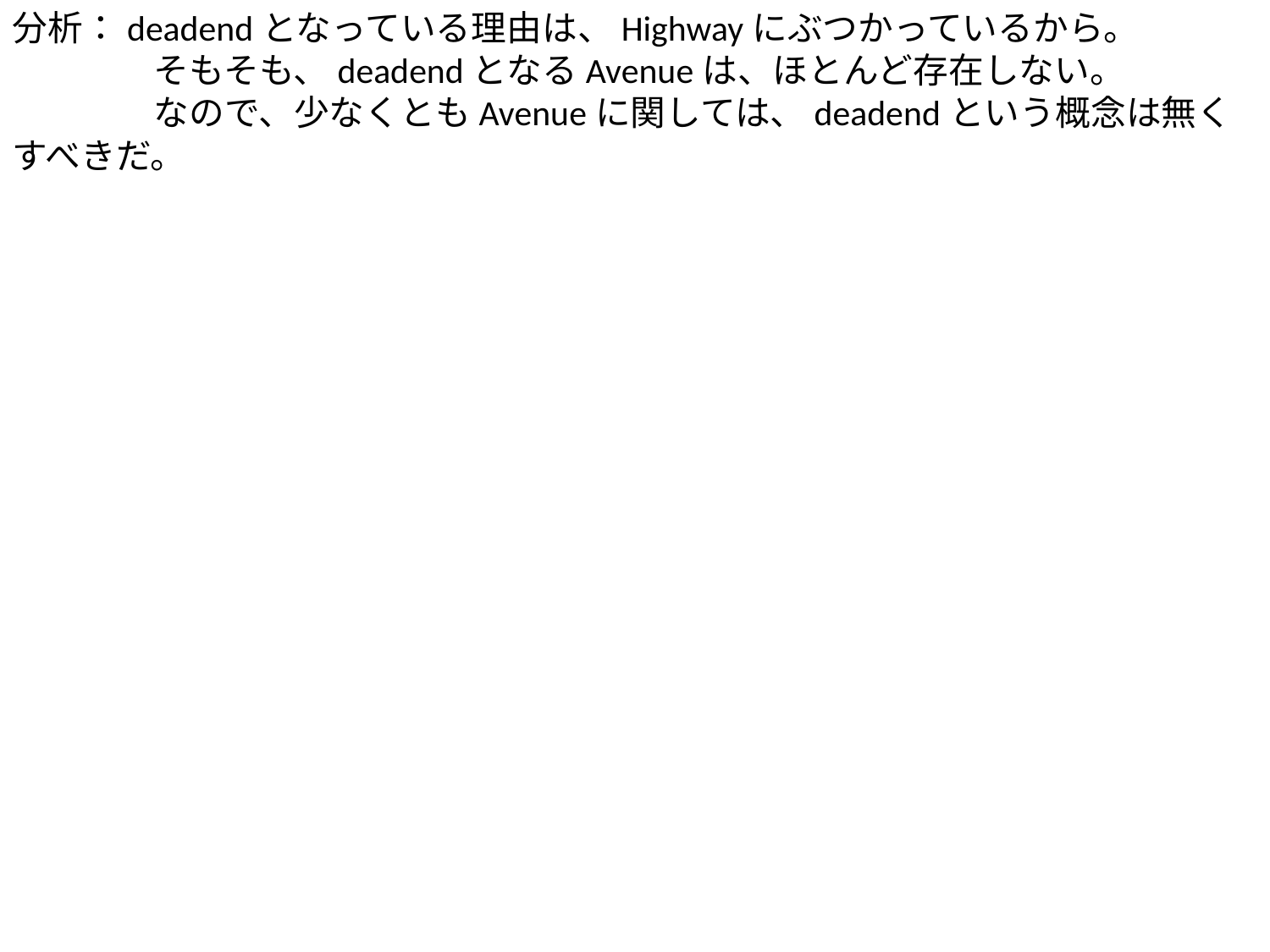

分析：deadendとなっている理由は、Highwayにぶつかっているから。
　　　　そもそも、deadendとなるAvenueは、ほとんど存在しない。
　　　　なので、少なくともAvenueに関しては、deadendという概念は無くすべきだ。